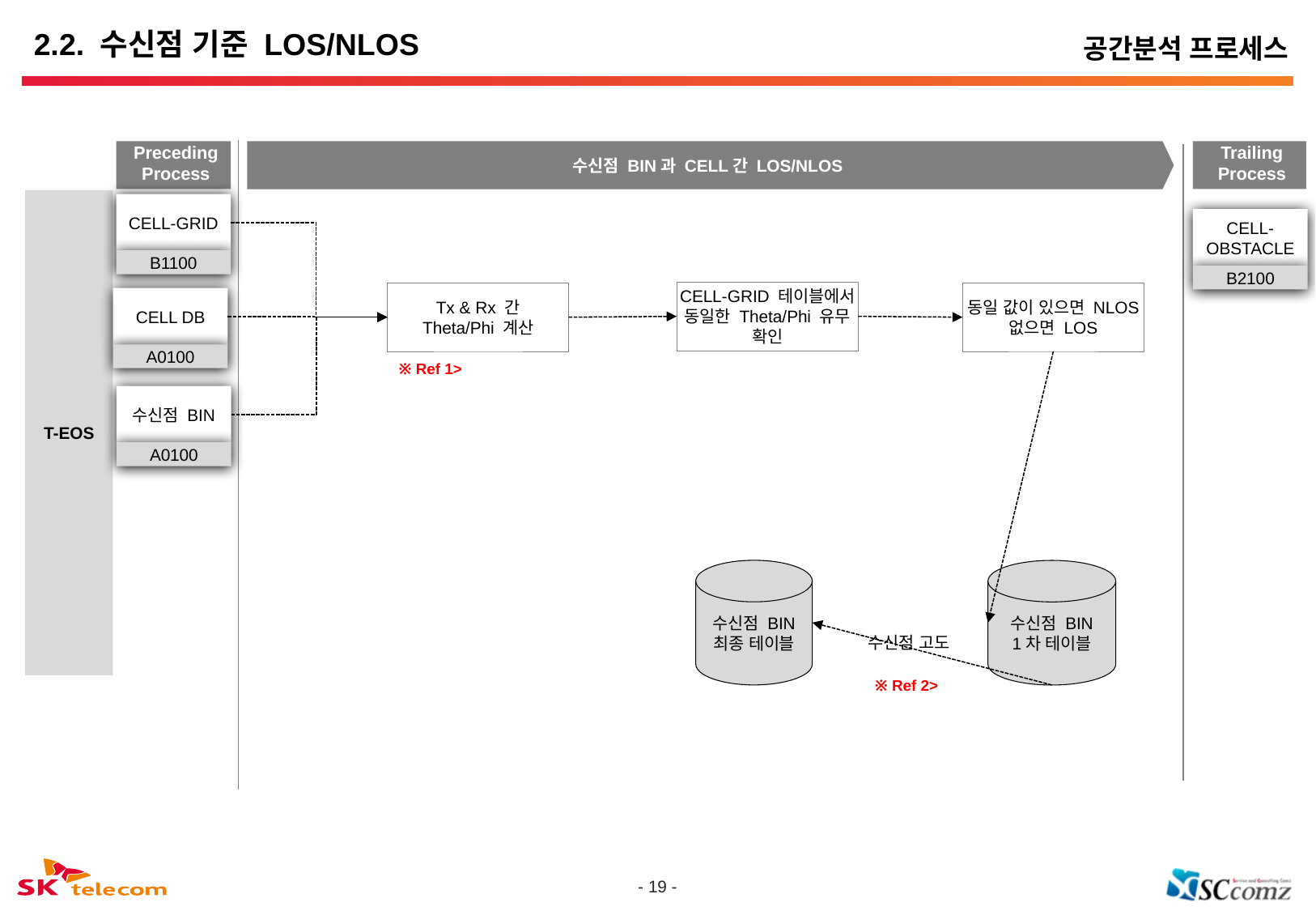

# 2.2. 수신점 기준 LOS/NLOS
공간분석 프로세스
Preceding
Process
수신점 BIN과 CELL간 LOS/NLOS
Trailing Process
T-EOS
CELL-GRID
B1100
CELL-OBSTACLE
B2100
CELL-GRID 테이블에서
동일한 Theta/Phi 유무 확인
Tx & Rx 간
Theta/Phi 계산
동일 값이 있으면 NLOS
없으면 LOS
CELL DB
A0100
※ Ref 1>
수신점 BIN
A0100
수신점 BIN
최종 테이블
수신점 BIN
1차 테이블
수신점 고도
※ Ref 2>